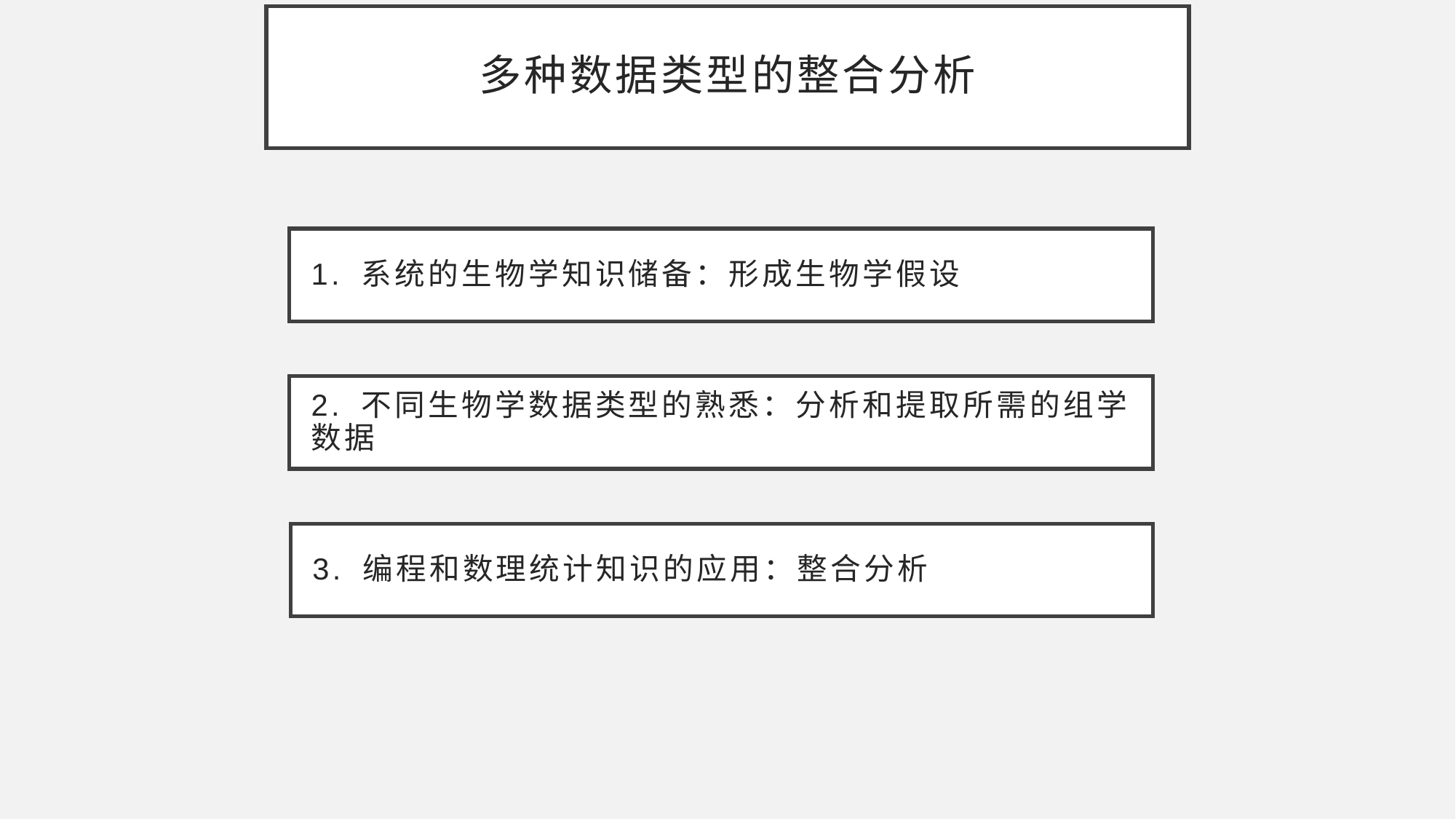

# 多种数据类型的整合分析
1. 系统的生物学知识储备：形成生物学假设
2. 不同生物学数据类型的熟悉：分析和提取所需的组学数据
3. 编程和数理统计知识的应用：整合分析